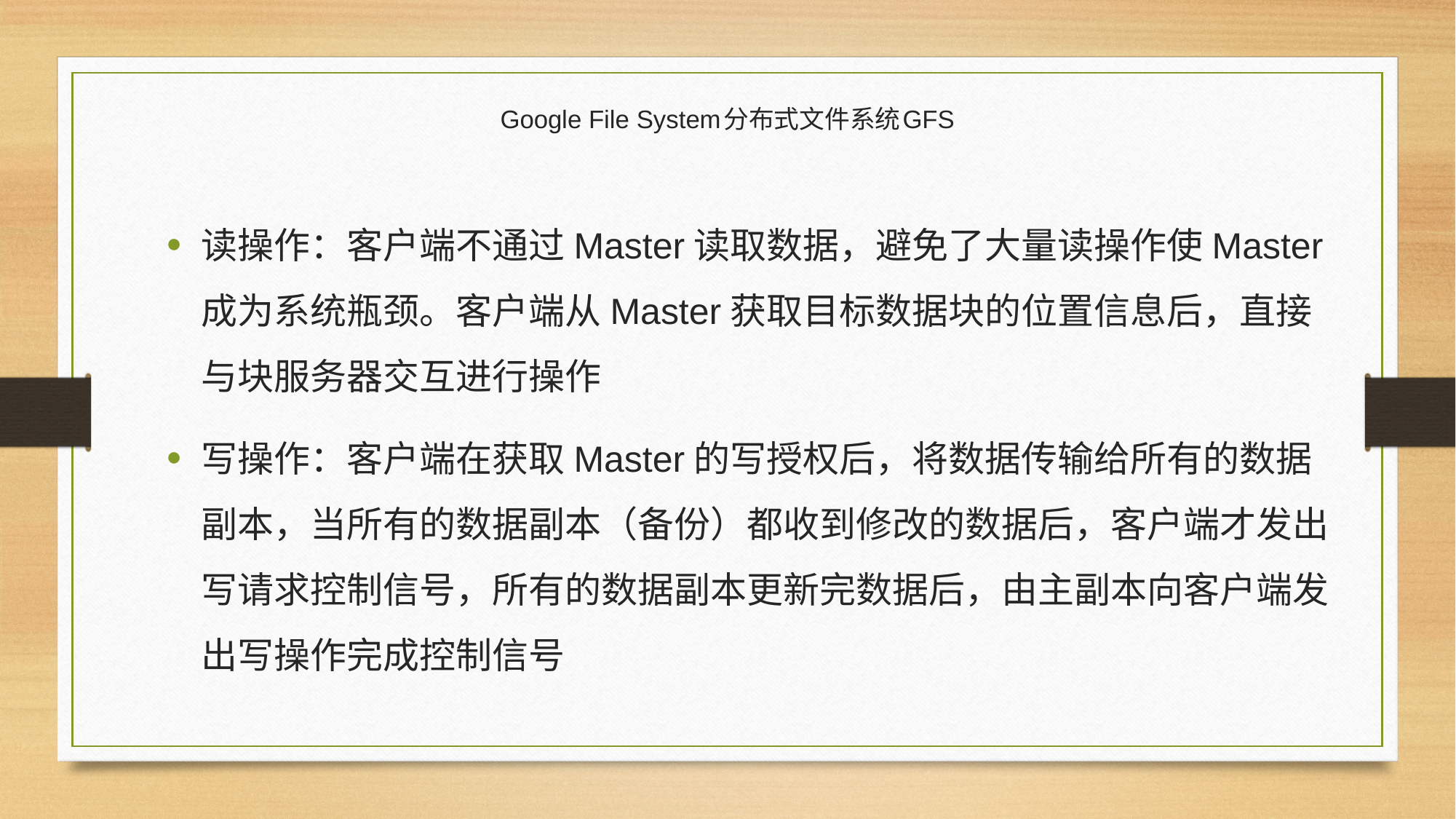

# Google File System分布式文件系统GFS
读操作：客户端不通过Master读取数据，避免了大量读操作使Master成为系统瓶颈。客户端从Master获取目标数据块的位置信息后，直接与块服务器交互进行操作
写操作：客户端在获取Master的写授权后，将数据传输给所有的数据副本，当所有的数据副本（备份）都收到修改的数据后，客户端才发出写请求控制信号，所有的数据副本更新完数据后，由主副本向客户端发出写操作完成控制信号